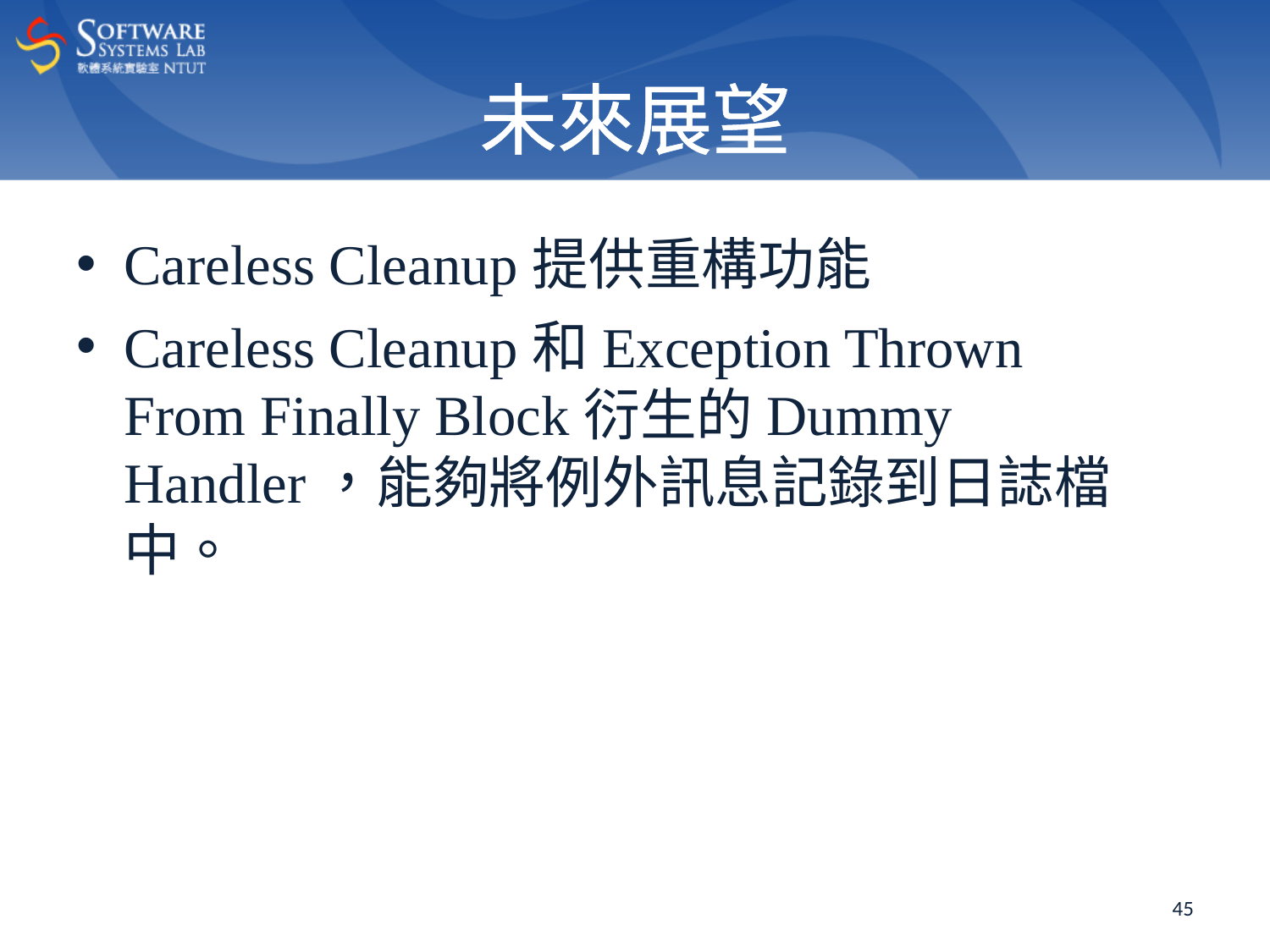

# 未來展望
Careless Cleanup提供重構功能

Careless Cleanup和Exception Thrown From Finally Block衍生的Dummy Handler，能夠將例外訊息記錄到日誌檔中。

45